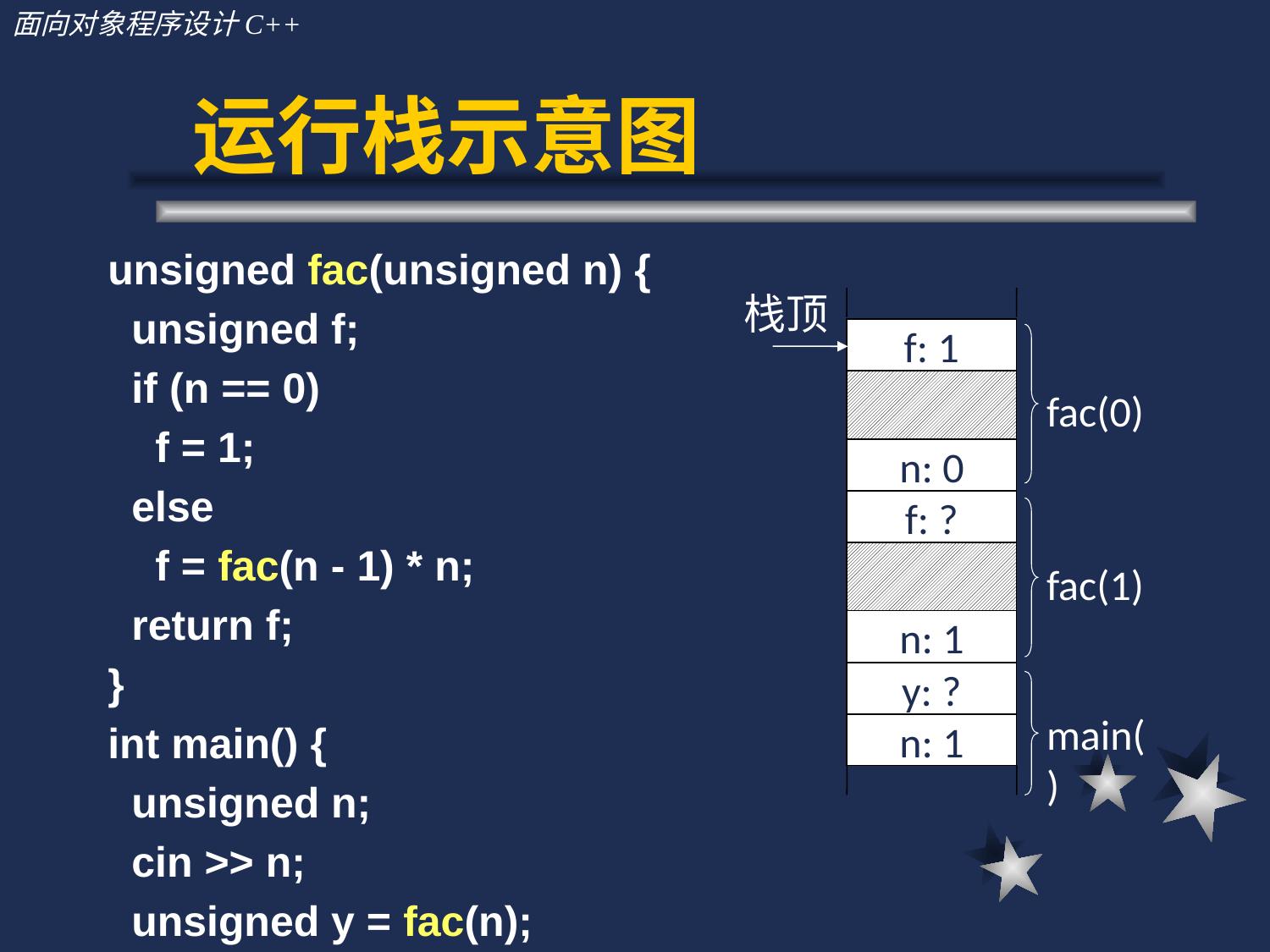

# 运行栈示意图
unsigned fac(unsigned n) {
  unsigned f;
  if (n == 0)
    f = 1;
  else
    f = fac(n - 1) * n;
  return f;
}
int main() {
  unsigned n;
  cin >> n;
  unsigned y = fac(n);
  ……
}
栈顶
f: 1

fac(0)

n: 0
f: ?

fac(1)

n: 1
y: ?

main()
n: 1

7